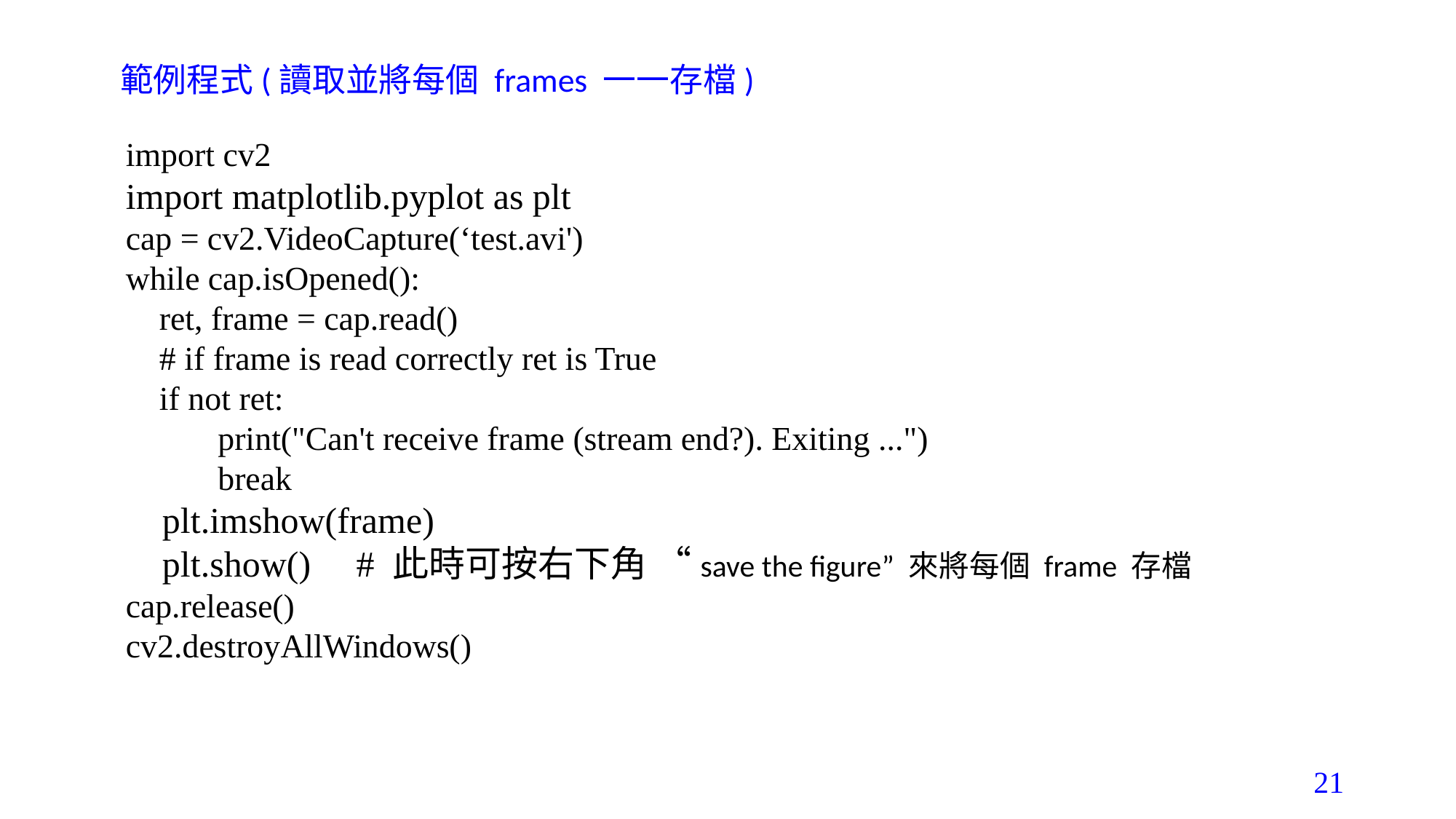

範例程式(讀取並將每個 frames 一一存檔)
import cv2
import matplotlib.pyplot as plt
cap = cv2.VideoCapture(‘test.avi')
while cap.isOpened():
    ret, frame = cap.read()
    # if frame is read correctly ret is True
    if not ret:
           print("Can't receive frame (stream end?). Exiting ...")
           break
    plt.imshow(frame)
    plt.show()     # 此時可按右下角 “save the figure” 來將每個 frame 存檔
cap.release()
cv2.destroyAllWindows()
21